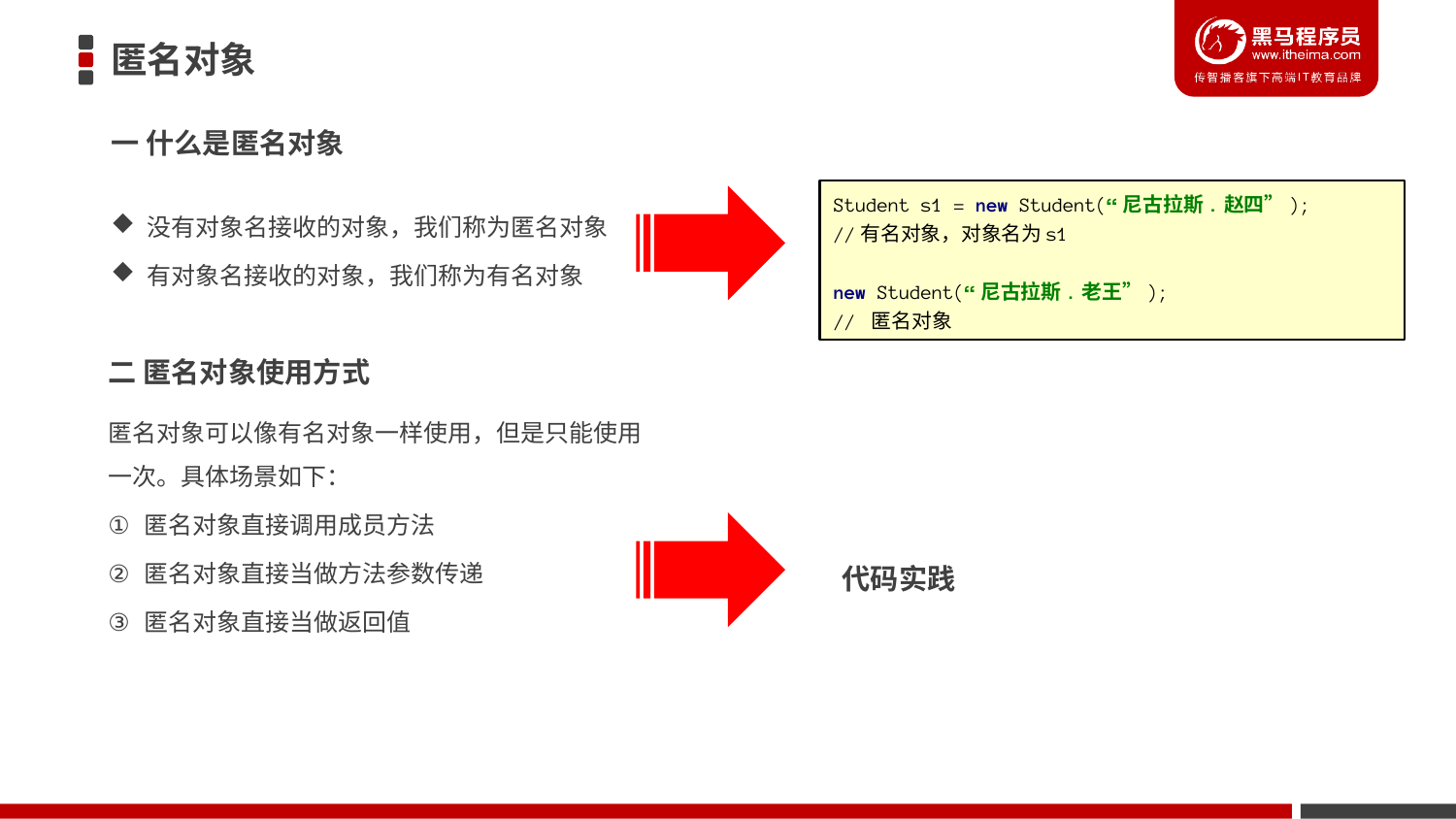

# 匿名对象
一 什么是匿名对象
Student s1 = new Student(“尼古拉斯.赵四”);
//有名对象，对象名为s1

new Student(“尼古拉斯.老王”);
// 匿名对象

没有对象名接收的对象，我们称为匿名对象
有对象名接收的对象，我们称为有名对象
二 匿名对象使用方式
匿名对象可以像有名对象一样使用，但是只能使用一次。具体场景如下：
匿名对象直接调用成员方法
匿名对象直接当做方法参数传递
匿名对象直接当做返回值

代码实践